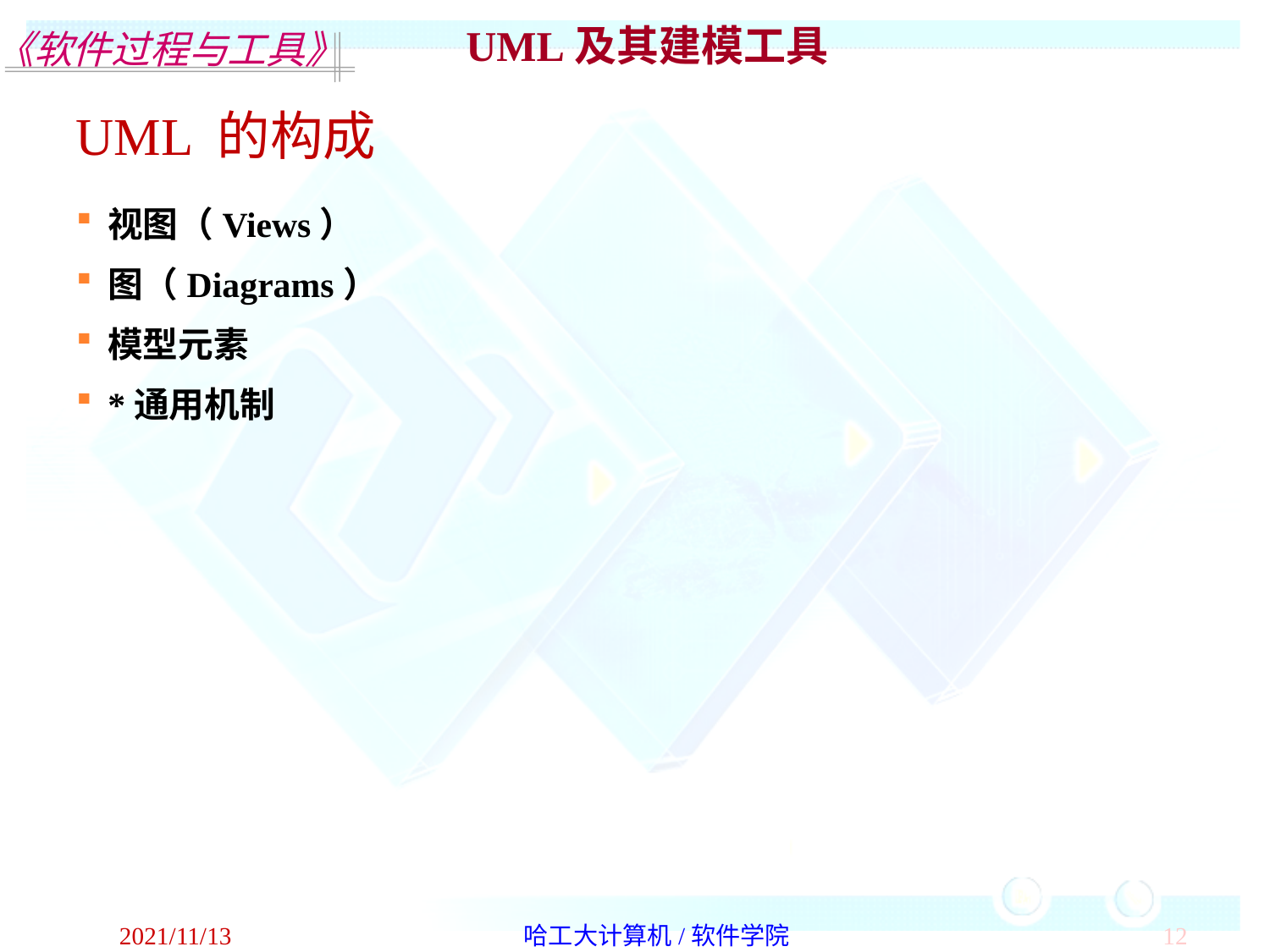

UML及其建模工具
UML 的构成
视图（Views）
图（Diagrams）
模型元素
*通用机制